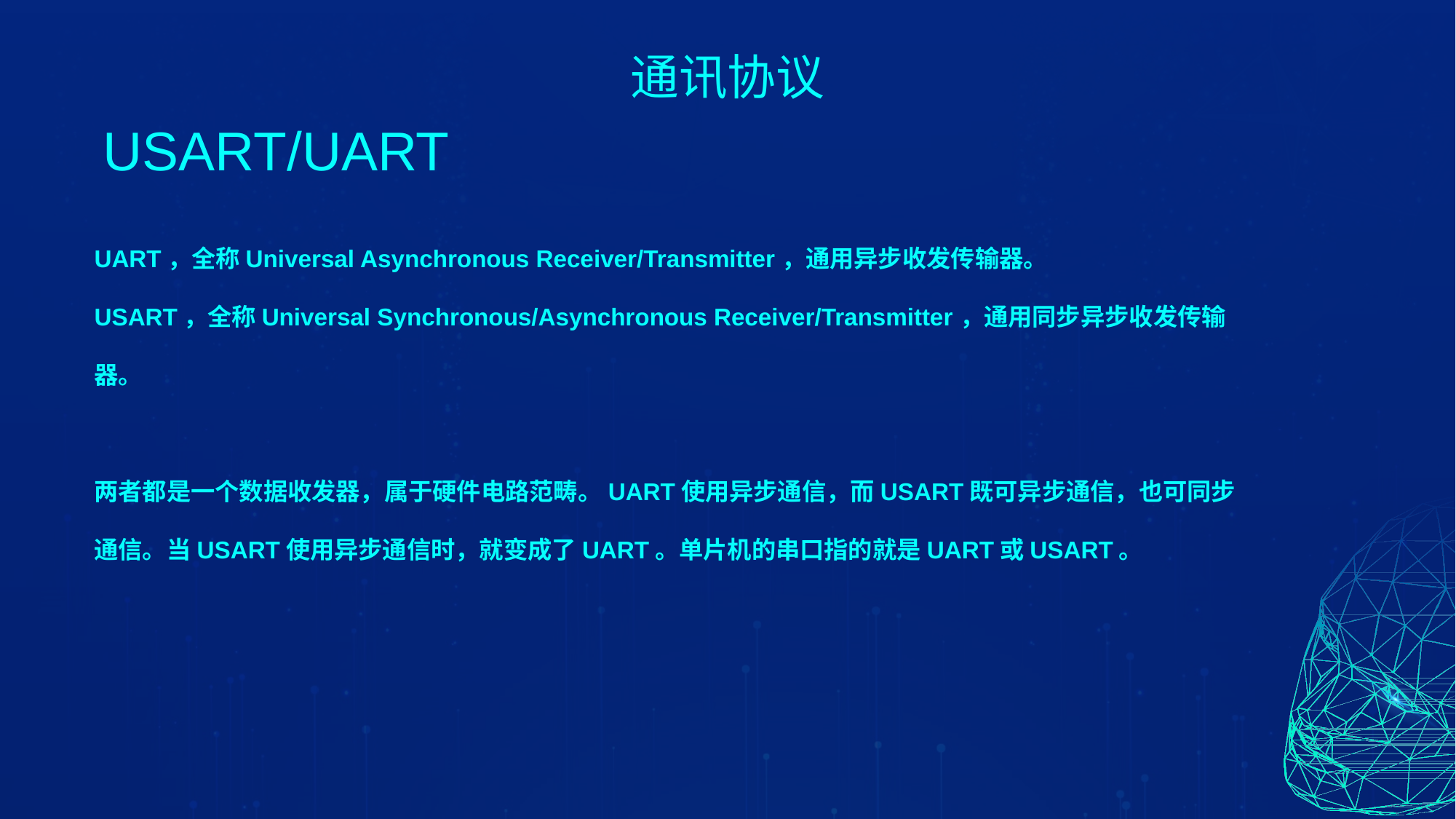

通讯协议
USART/UART
UART，全称Universal Asynchronous Receiver/Transmitter，通用异步收发传输器。
USART，全称Universal Synchronous/Asynchronous Receiver/Transmitter，通用同步异步收发传输器。

两者都是一个数据收发器，属于硬件电路范畴。UART使用异步通信，而USART既可异步通信，也可同步通信。当USART使用异步通信时，就变成了UART。单片机的串口指的就是UART或USART。